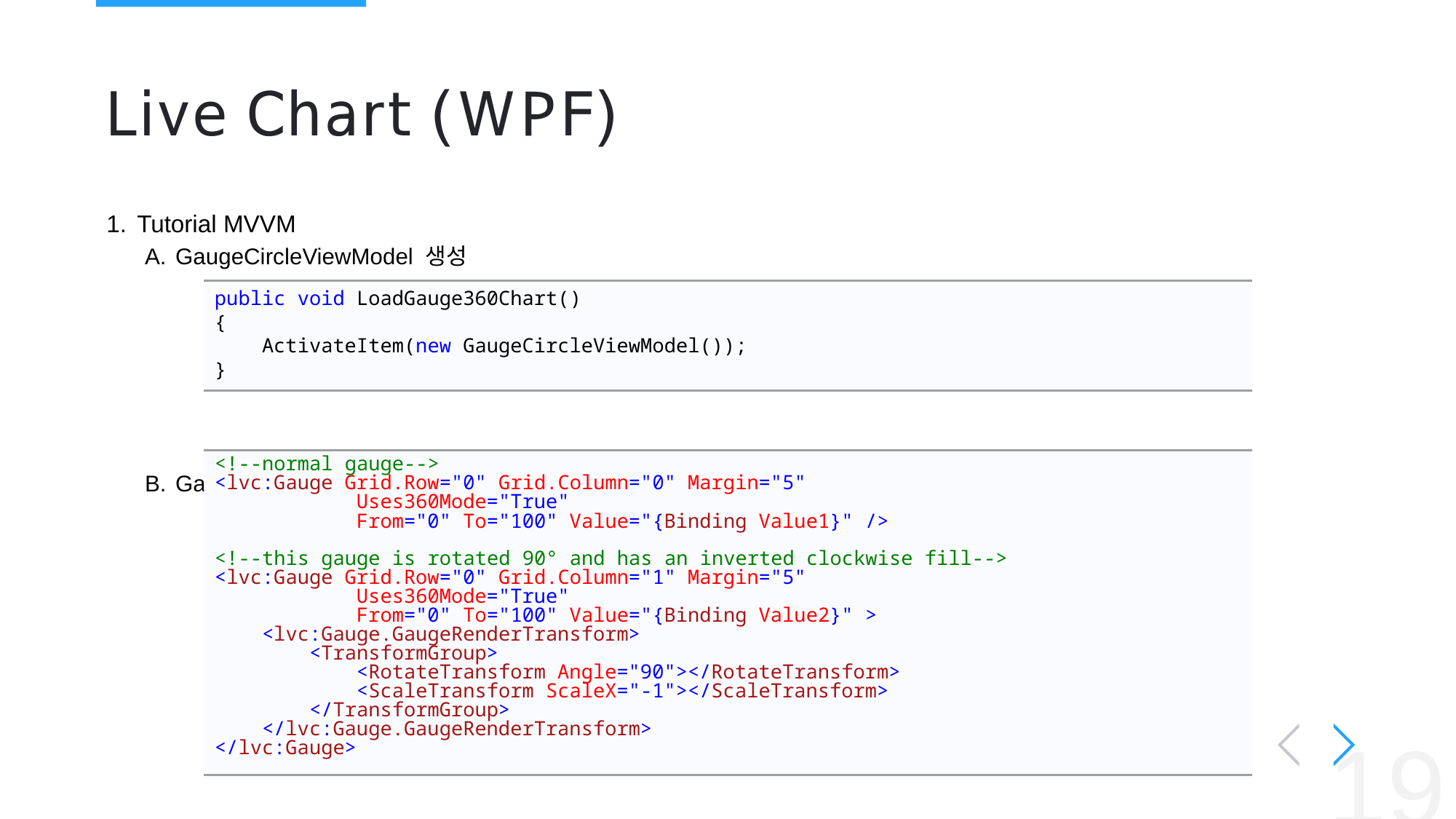

# Live Chart (WPF)
Tutorial MVVM
GaugeCircleViewModel 생성

GaugeCircleView.xaml 생성

public void LoadGauge360Chart()
{
    ActivateItem(new GaugeCircleViewModel());
}
<!--normal gauge-->
<lvc:Gauge Grid.Row="0" Grid.Column="0" Margin="5"
            Uses360Mode="True"
            From="0" To="100" Value="{Binding Value1}" />

<!--this gauge is rotated 90° and has an inverted clockwise fill-->
<lvc:Gauge Grid.Row="0" Grid.Column="1" Margin="5"
            Uses360Mode="True"
            From="0" To="100" Value="{Binding Value2}" >
    <lvc:Gauge.GaugeRenderTransform>
        <TransformGroup>
            <RotateTransform Angle="90"></RotateTransform>
            <ScaleTransform ScaleX="-1"></ScaleTransform>
        </TransformGroup>
    </lvc:Gauge.GaugeRenderTransform>
</lvc:Gauge>
19